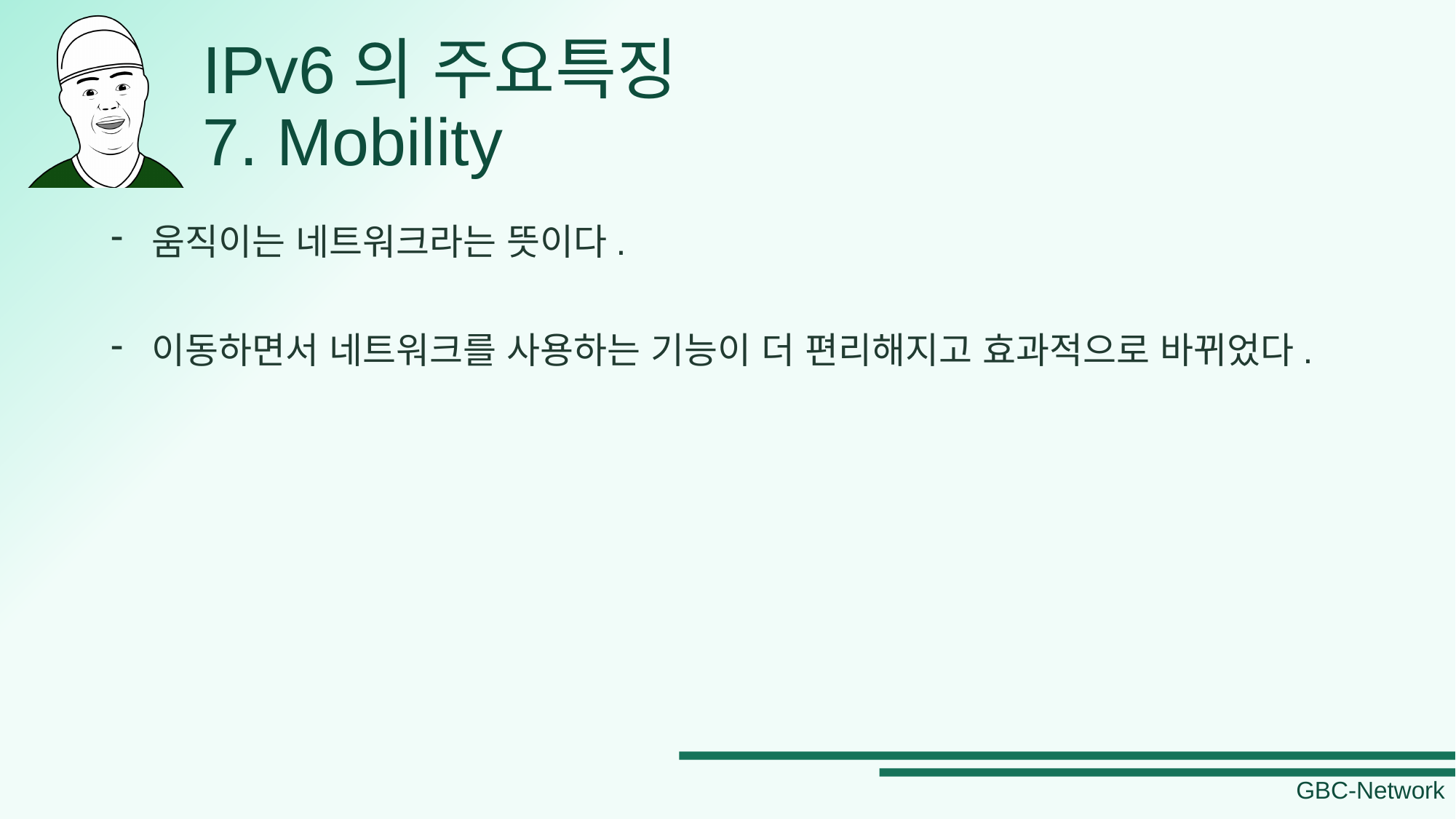

# IPv6의 주요특징 7. Mobility
움직이는 네트워크라는 뜻이다.

이동하면서 네트워크를 사용하는 기능이 더 편리해지고 효과적으로 바뀌었다.